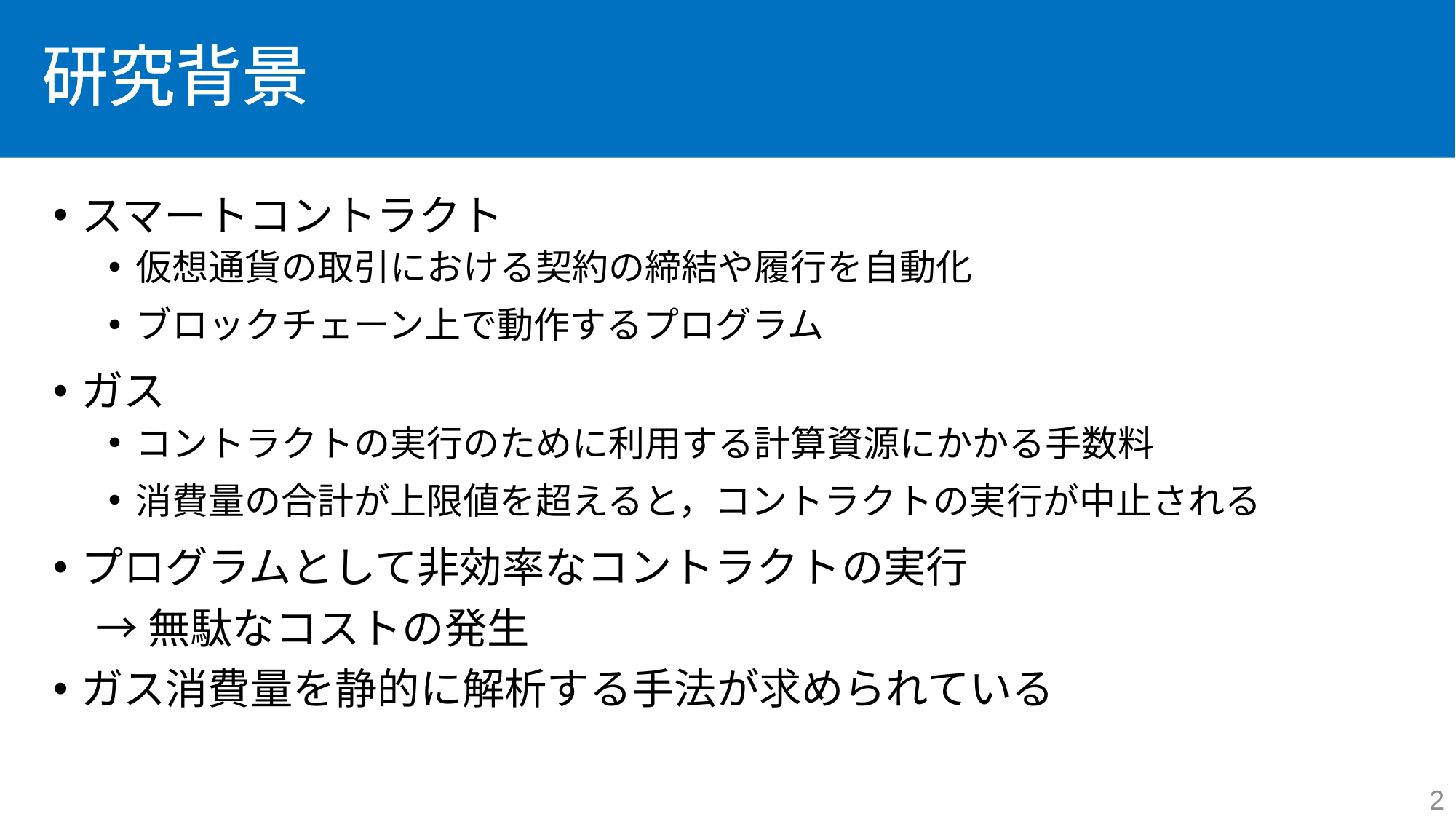

# 研究背景
スマートコントラクト
仮想通貨の取引における契約の締結や履行を自動化
ブロックチェーン上で動作するプログラム
ガス
コントラクトの実行のために利用する計算資源にかかる手数料
消費量の合計が上限値を超えると，コントラクトの実行が中止される
プログラムとして非効率なコントラクトの実行
　→ 無駄なコストの発生
ガス消費量を静的に解析する手法が求められている

2